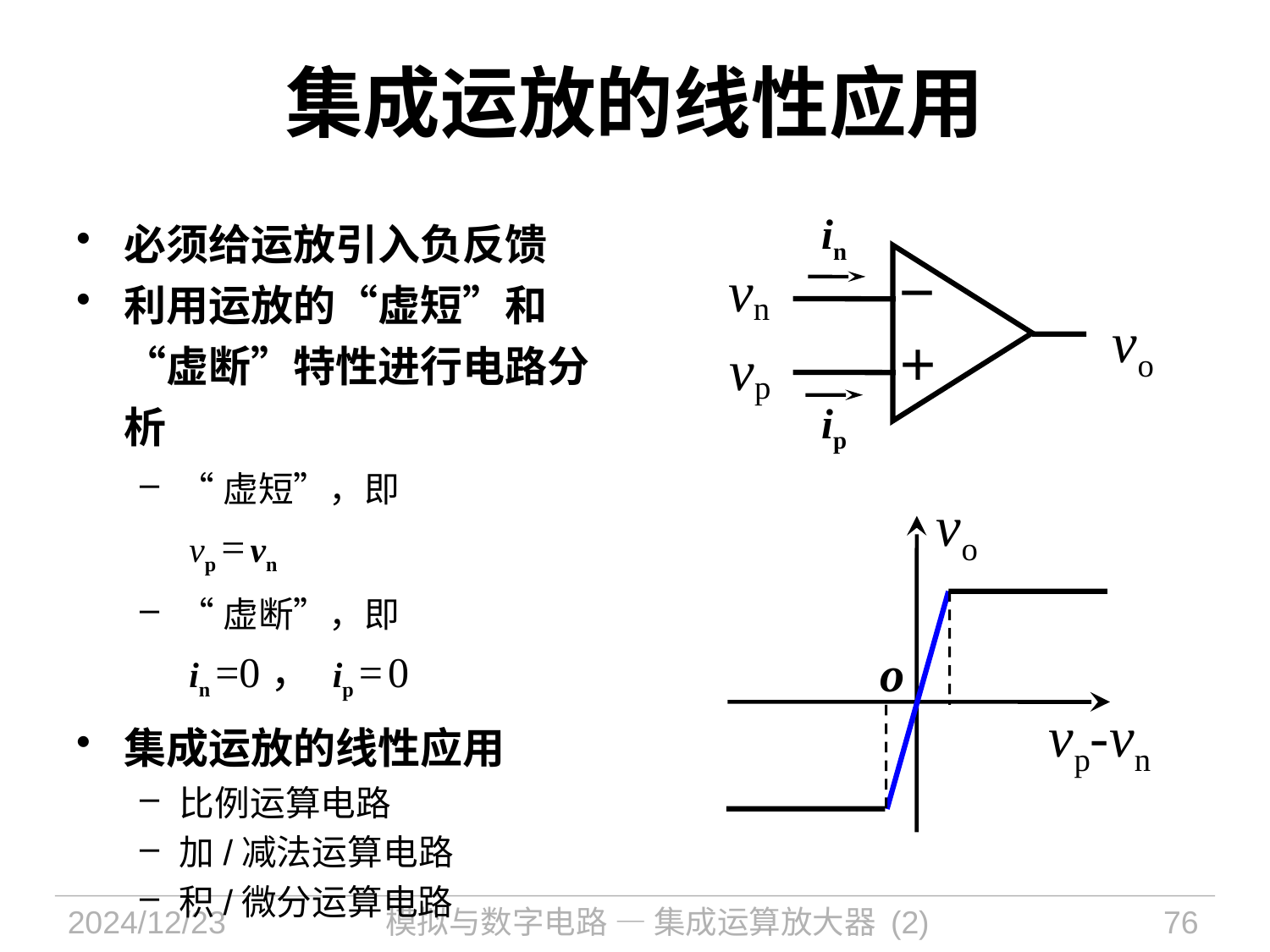

# 集成运放的线性应用
必须给运放引入负反馈
利用运放的“虚短”和“虚断”特性进行电路分析
“虚短”，即
	 vp = vn
“虚断”，即
	 in =0， ip = 0
集成运放的线性应用
比例运算电路
加/减法运算电路
积/微分运算电路
in
 vn
－

vo

 vp
＋

ip

vo

o
vp-vn

2024/12/23
模拟与数字电路 — 集成运算放大器 (2)
76